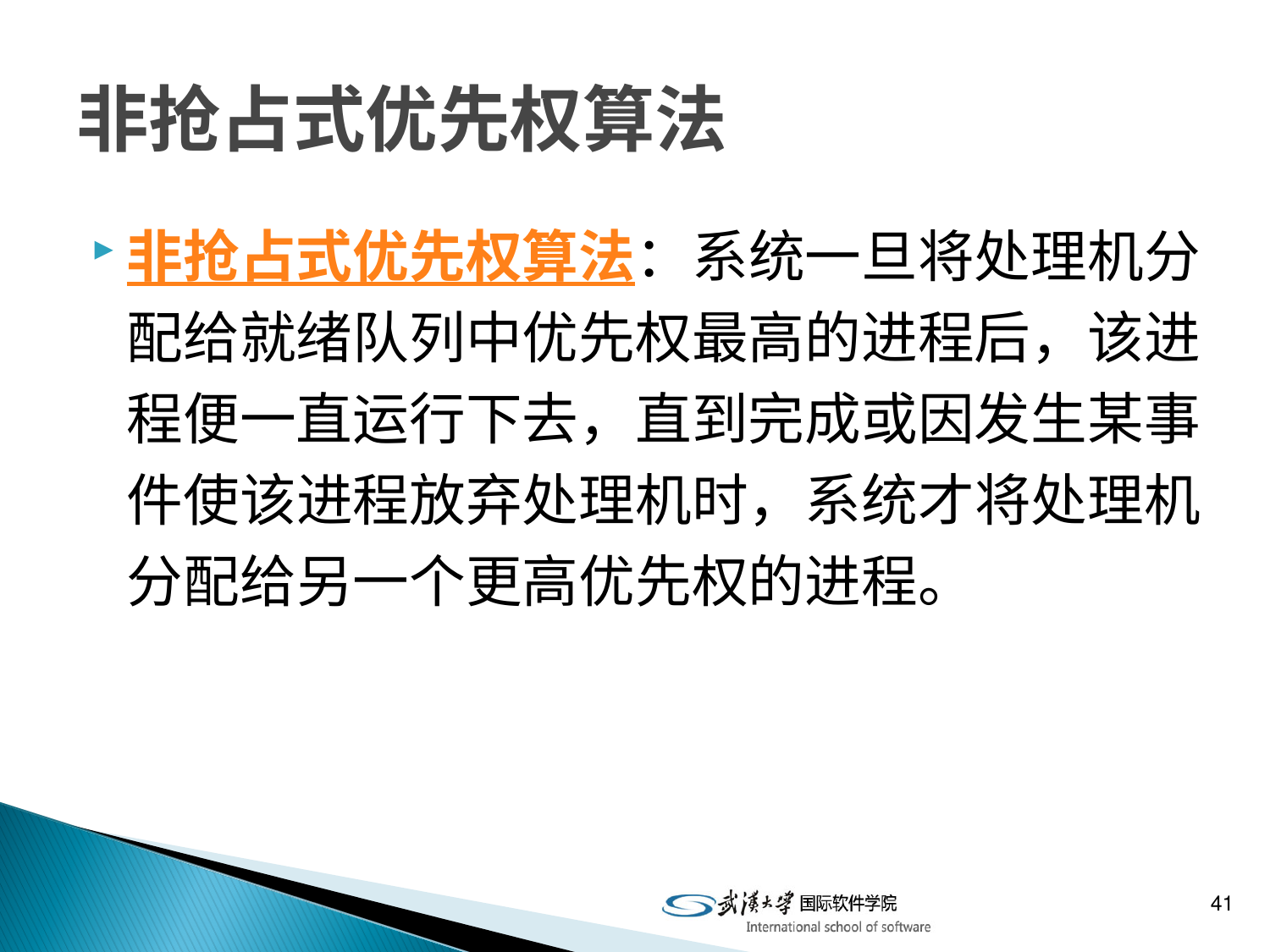

# 非抢占式优先权算法
非抢占式优先权算法：系统一旦将处理机分配给就绪队列中优先权最高的进程后，该进程便一直运行下去，直到完成或因发生某事件使该进程放弃处理机时，系统才将处理机分配给另一个更高优先权的进程。